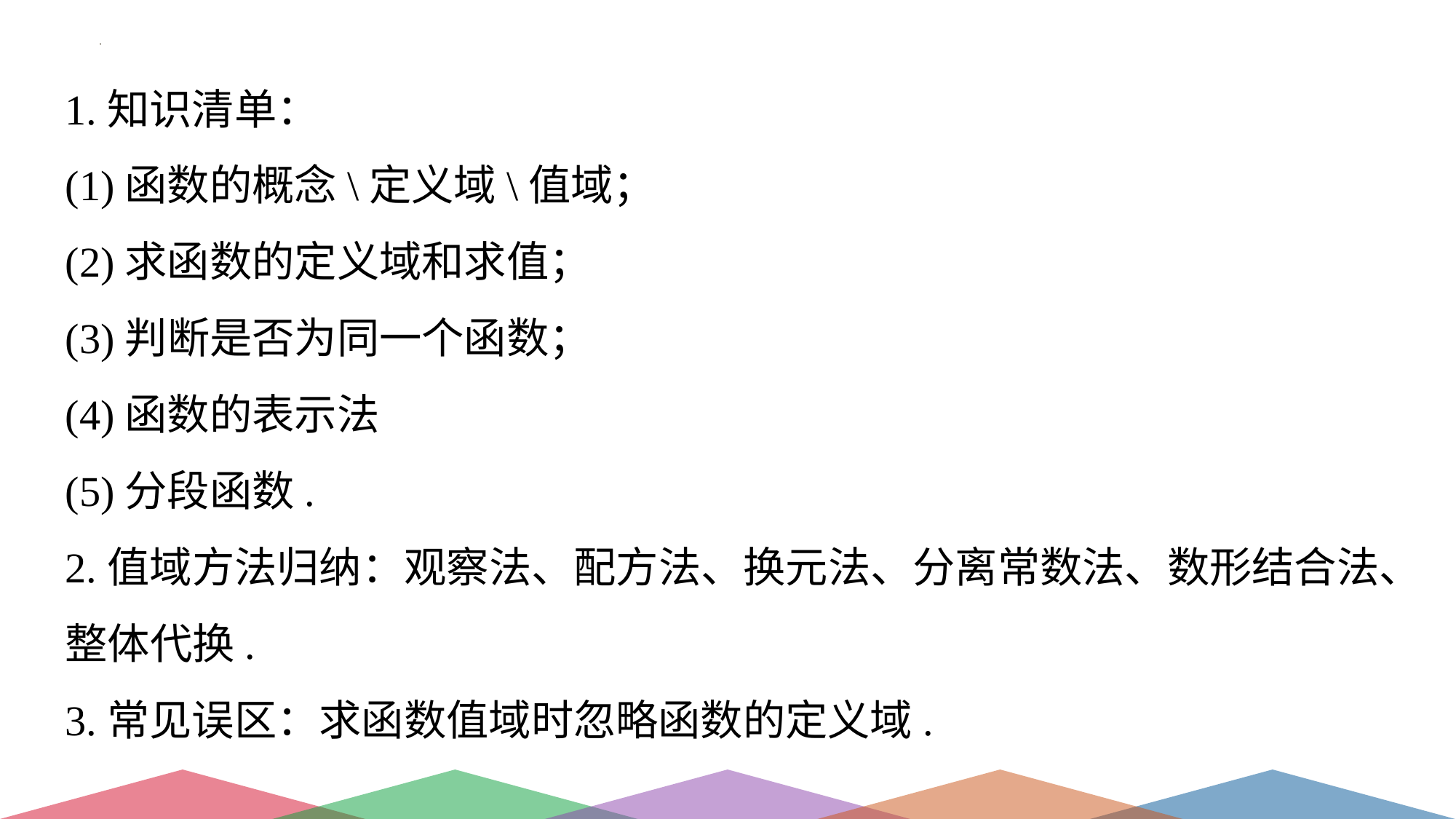

1.知识清单：
(1)函数的概念\定义域\值域；
(2)求函数的定义域和求值；
(3)判断是否为同一个函数；
(4)函数的表示法
(5)分段函数.
2.值域方法归纳：观察法、配方法、换元法、分离常数法、数形结合法、整体代换.
3.常见误区：求函数值域时忽略函数的定义域.